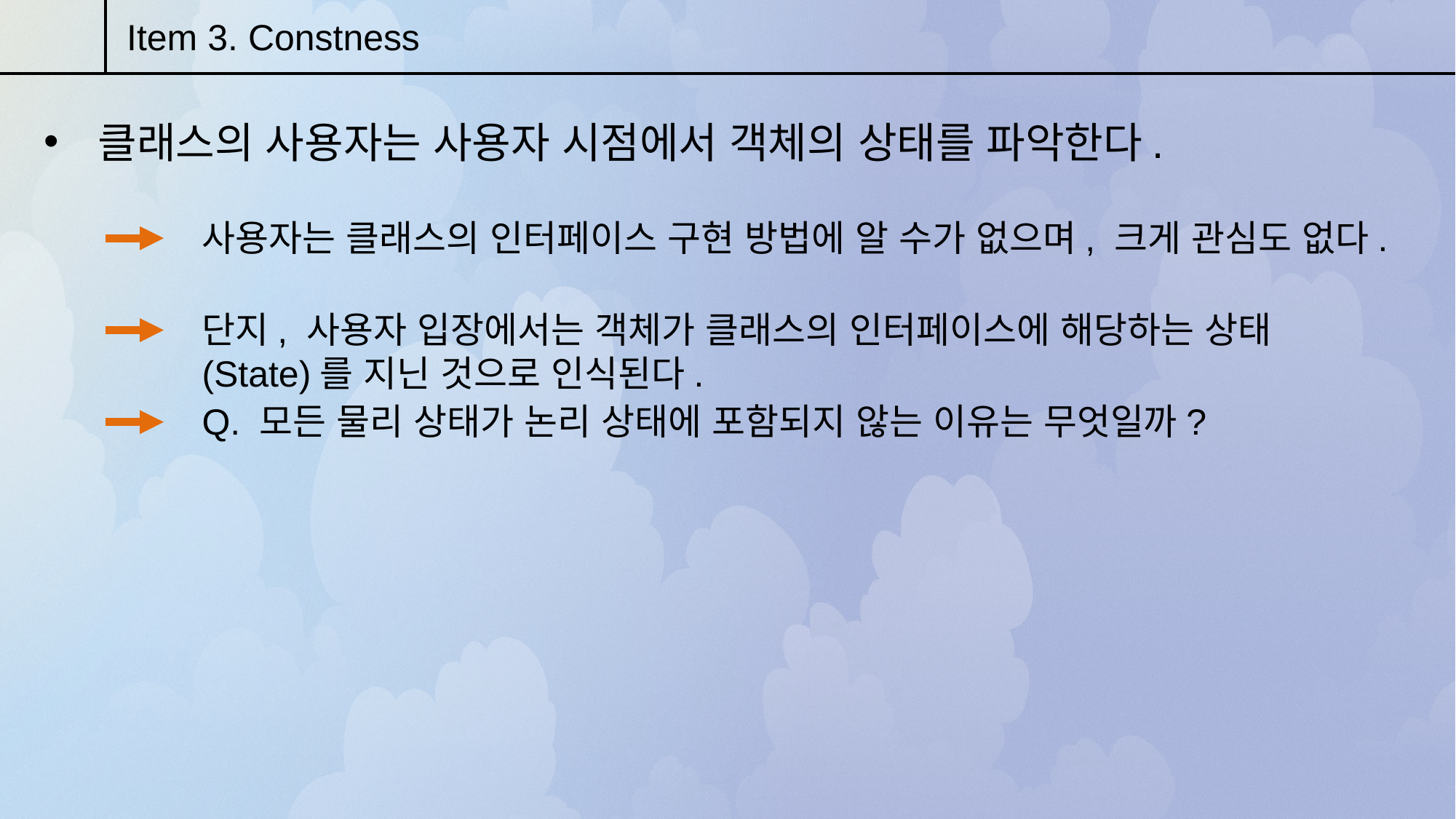

Item 3. Constness
 클래스의 사용자는 사용자 시점에서 객체의 상태를 파악한다.
사용자는 클래스의 인터페이스 구현 방법에 알 수가 없으며, 크게 관심도 없다.
단지, 사용자 입장에서는 객체가 클래스의 인터페이스에 해당하는 상태(State)를 지닌 것으로 인식된다.
Q. 모든 물리 상태가 논리 상태에 포함되지 않는 이유는 무엇일까?